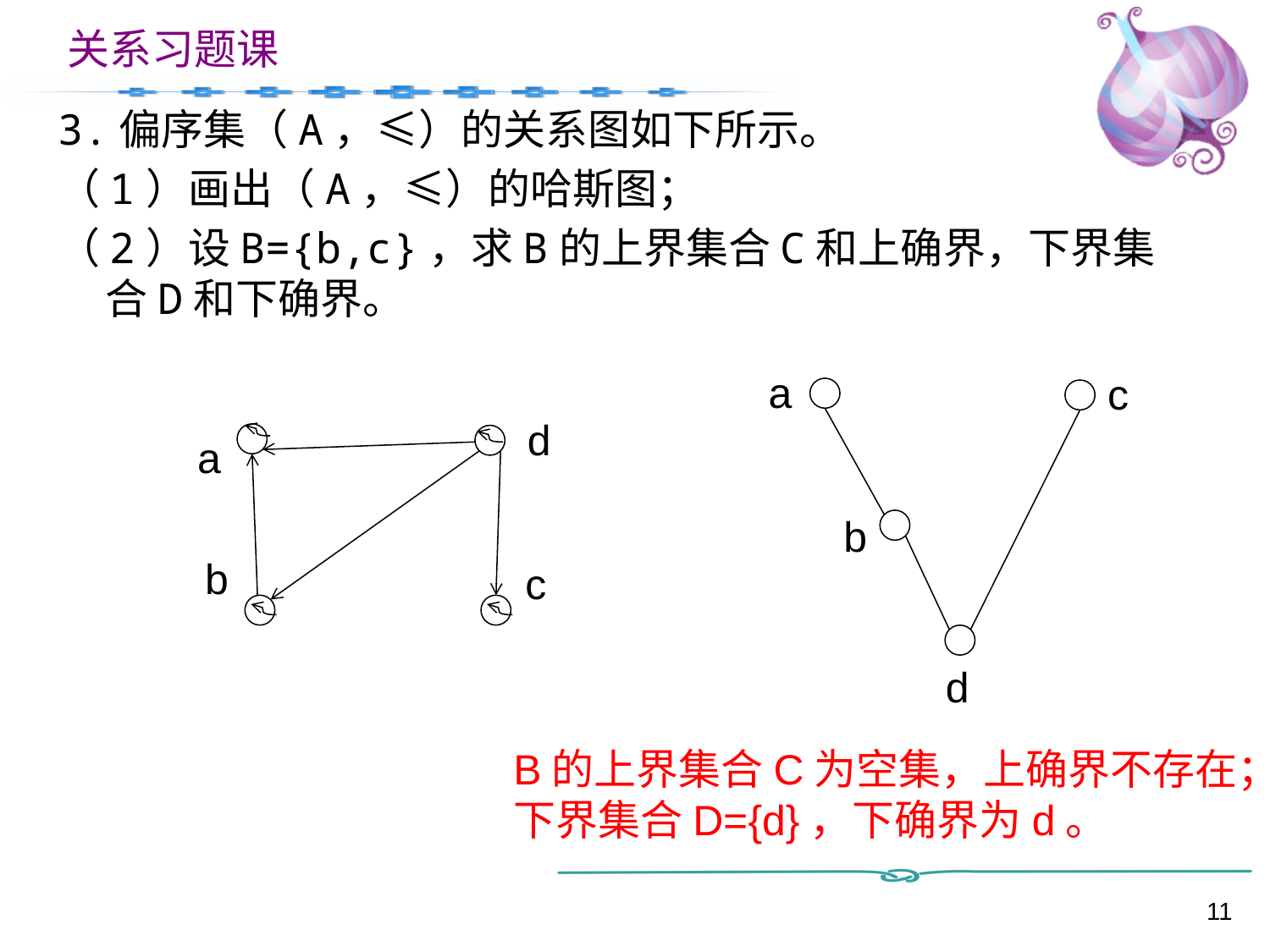

3.偏序集（A，≤）的关系图如下所示。
（1）画出（A，≤）的哈斯图；
（2）设B={b,c}，求B的上界集合C和上确界，下界集合D和下确界。
a
c

b
d
d

a

b
c

B的上界集合C为空集，上确界不存在；下界集合D={d}，下确界为d。
11